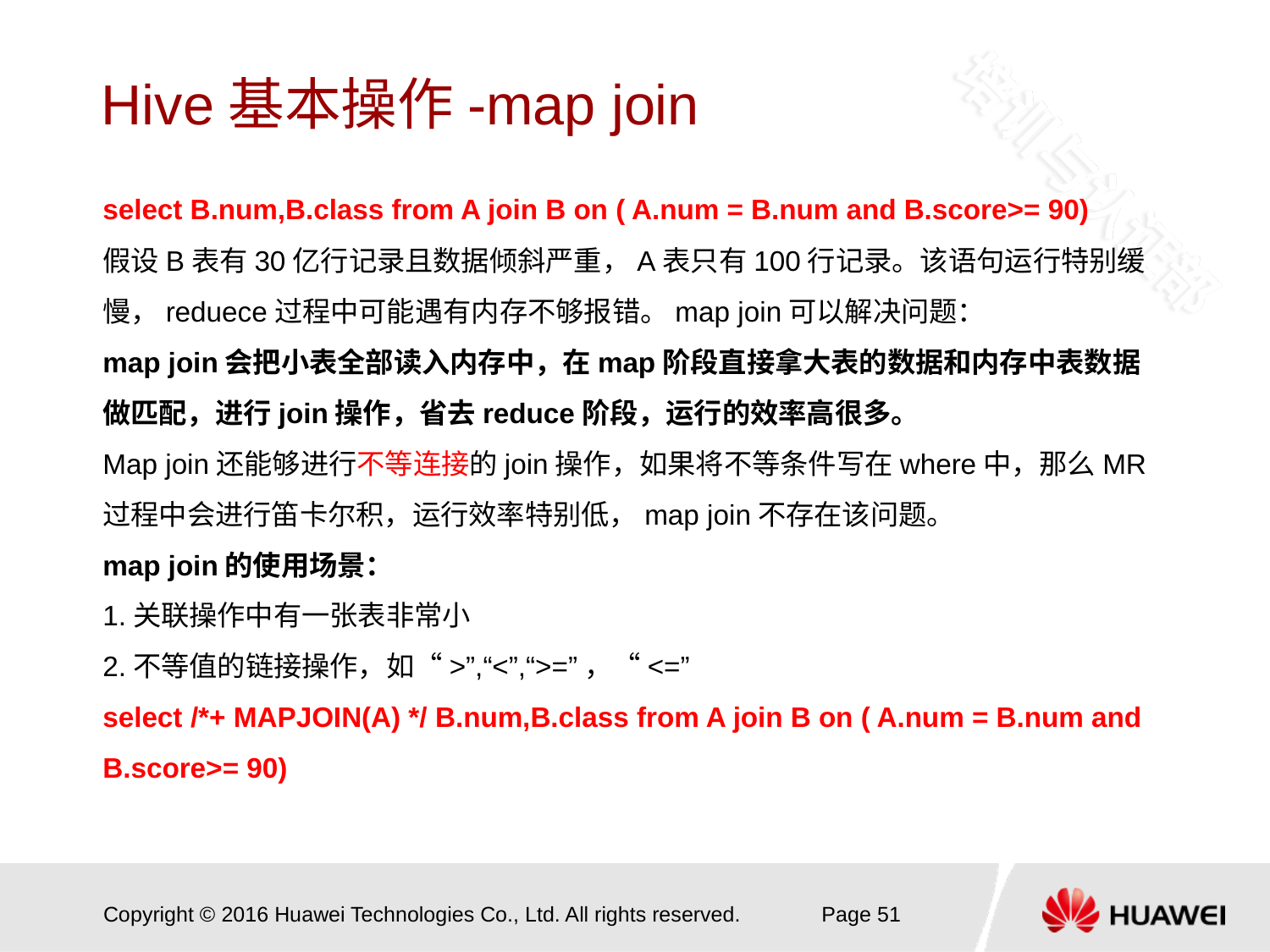

# Hive基本操作-map join
select B.num,B.class from A join B on ( A.num = B.num and B.score>= 90)
假设B表有30亿行记录且数据倾斜严重，A表只有100行记录。该语句运行特别缓慢，reduece过程中可能遇有内存不够报错。map join可以解决问题：
map join会把小表全部读入内存中，在map阶段直接拿大表的数据和内存中表数据做匹配，进行join操作，省去reduce阶段，运行的效率高很多。
Map join还能够进行不等连接的join操作，如果将不等条件写在where中，那么MR过程中会进行笛卡尔积，运行效率特别低，map join不存在该问题。
map join的使用场景：
1.关联操作中有一张表非常小
2.不等值的链接操作，如“>”,“<”,“>=”，“<=”
select /*+ MAPJOIN(A) */ B.num,B.class from A join B on ( A.num = B.num and B.score>= 90)